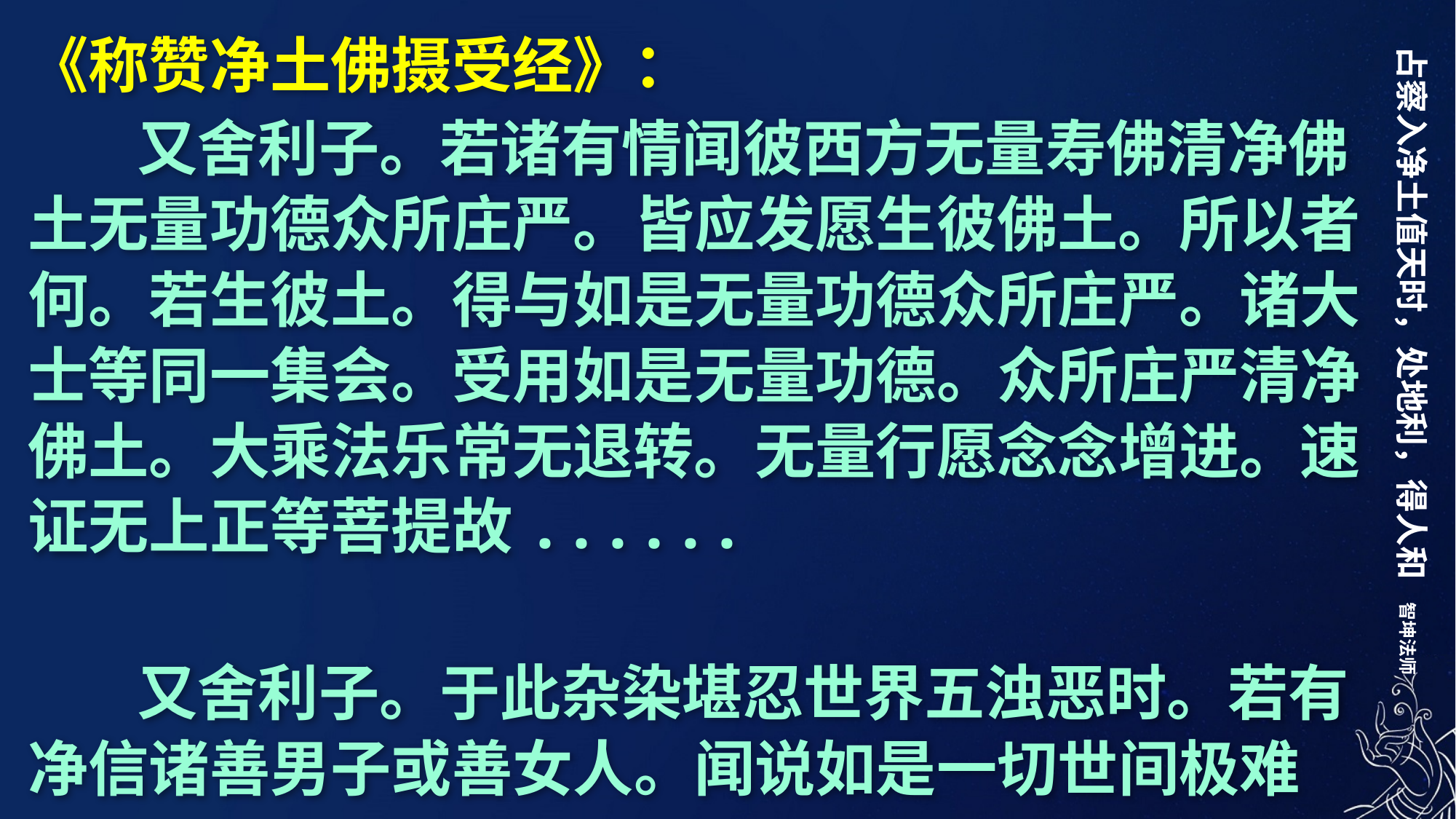

《称赞净土佛摄受经》：
	又舍利子。若诸有情闻彼西方无量寿佛清净佛土无量功德众所庄严。皆应发愿生彼佛土。所以者何。若生彼土。得与如是无量功德众所庄严。诸大士等同一集会。受用如是无量功德。众所庄严清净佛土。大乘法乐常无退转。无量行愿念念增进。速证无上正等菩提故......

	又舍利子。于此杂染堪忍世界五浊恶时。若有净信诸善男子或善女人。闻说如是一切世间极难